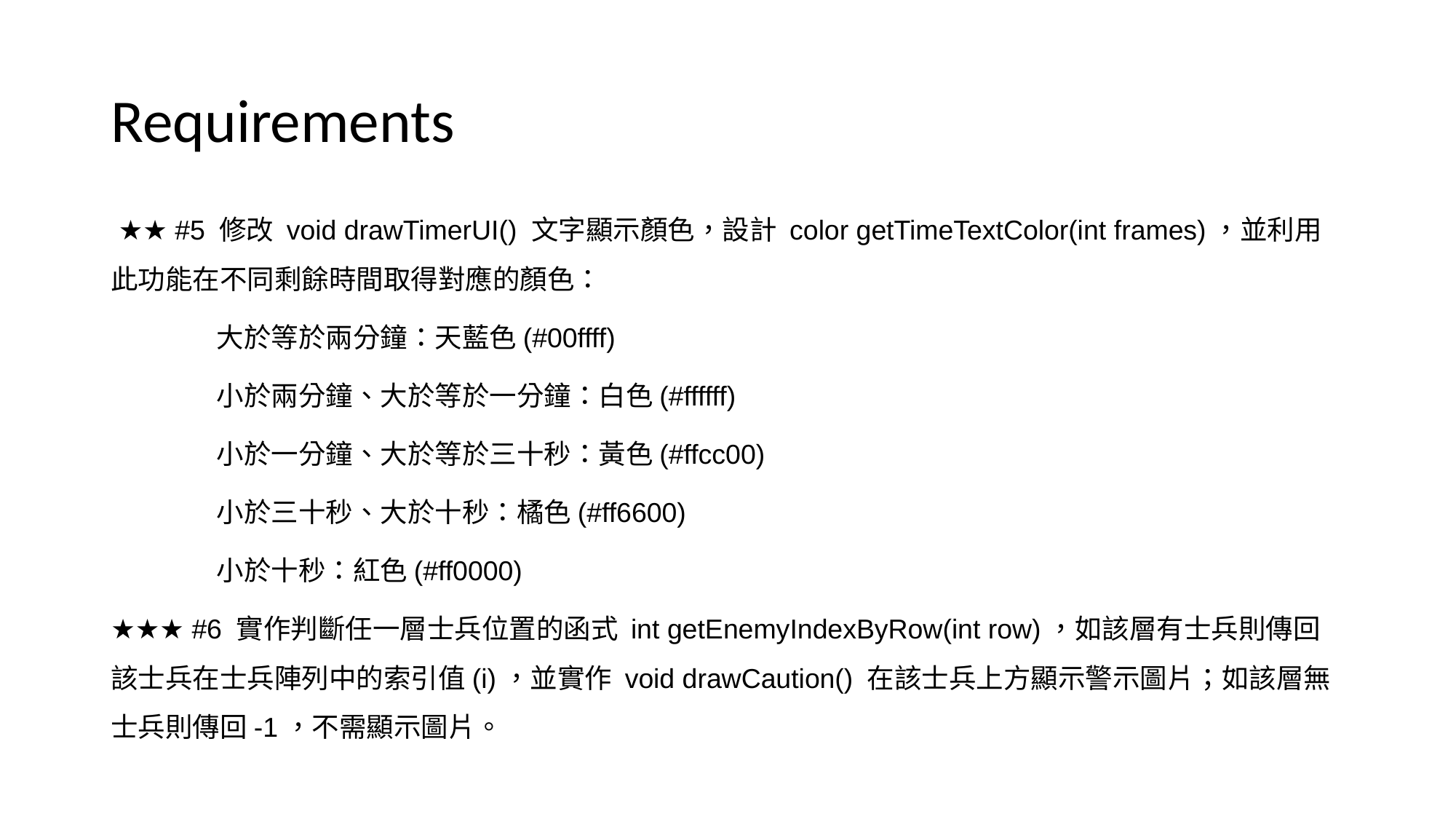

# Requirements
 ★★ #5 修改 void drawTimerUI() 文字顯示顏色，設計 color getTimeTextColor(int frames)，並利用此功能在不同剩餘時間取得對應的顏色：
                大於等於兩分鐘：天藍色(#00ffff)
                小於兩分鐘、大於等於一分鐘：白色(#ffffff)
                小於一分鐘、大於等於三十秒：黃色(#ffcc00)
                小於三十秒、大於十秒：橘色(#ff6600)
                小於十秒：紅色(#ff0000)
★★★ #6 實作判斷任一層士兵位置的函式 int getEnemyIndexByRow(int row)，如該層有士兵則傳回該士兵在士兵陣列中的索引值(i)，並實作 void drawCaution() 在該士兵上方顯示警示圖片；如該層無士兵則傳回-1，不需顯示圖片。